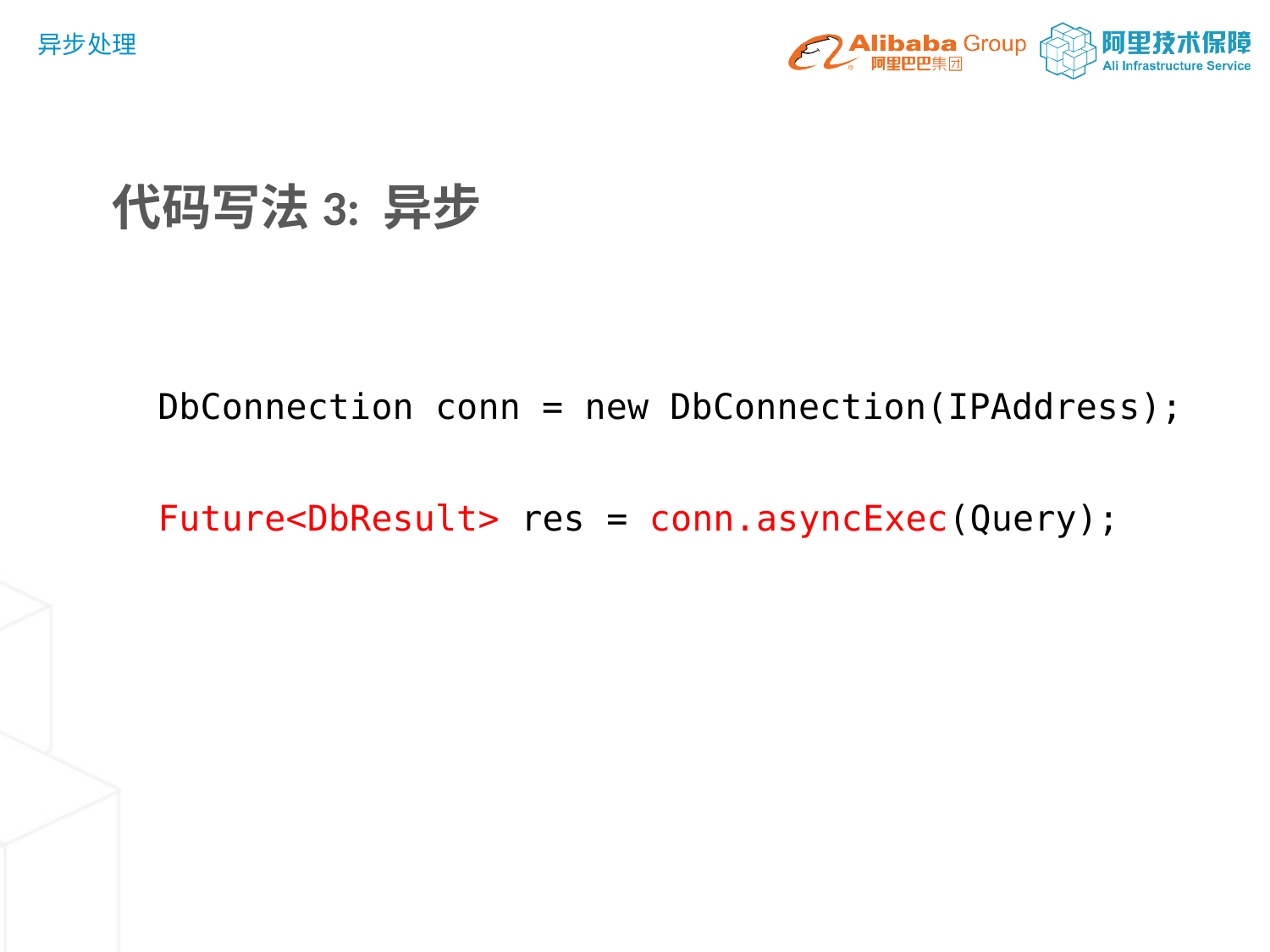

异步处理
代码写法3: 异步
DbConnection conn = new DbConnection(IPAddress);

Future<DbResult> res = conn.asyncExec(Query);